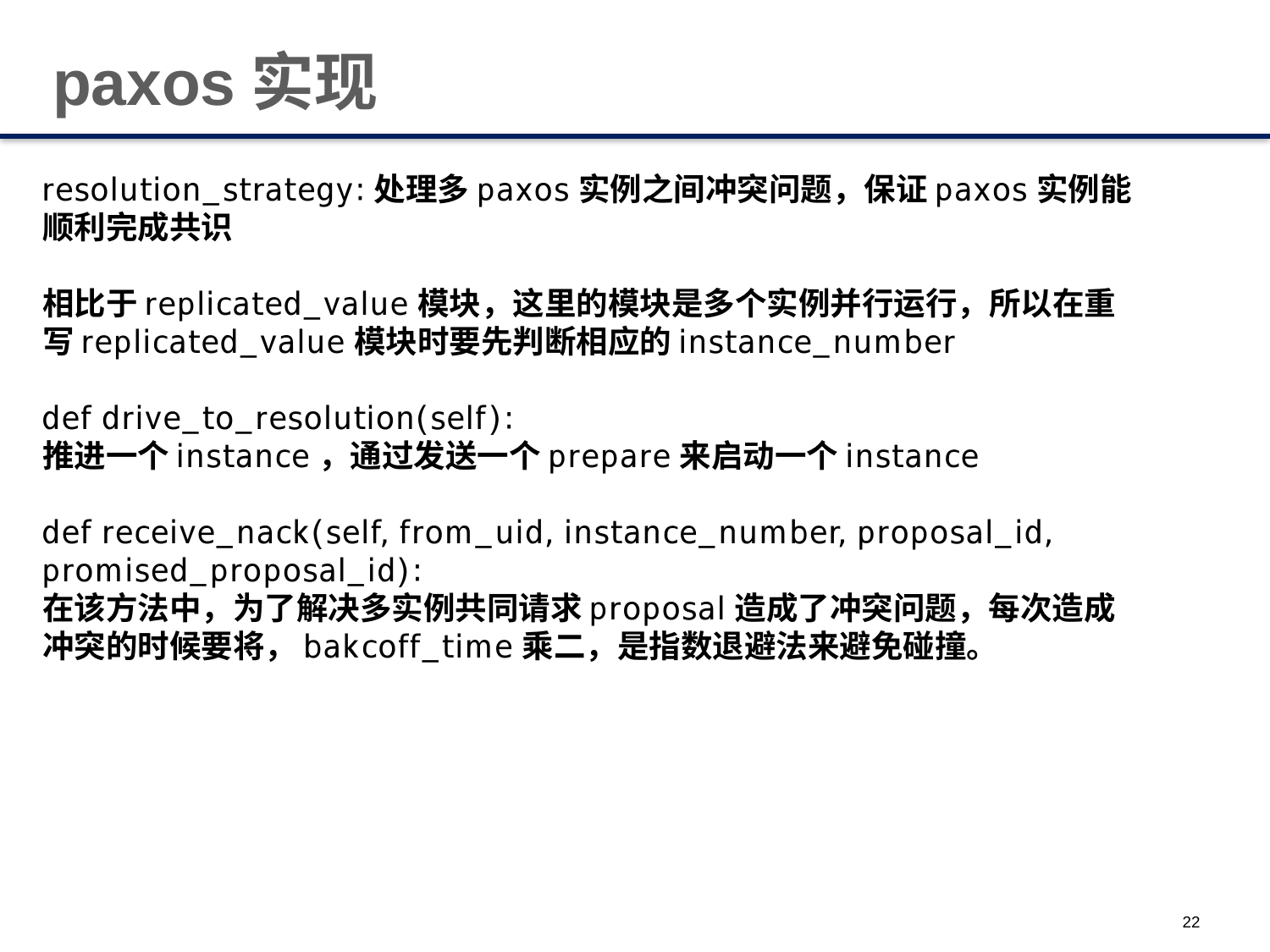

paxos实现
resolution_strategy:处理多paxos实例之间冲突问题，保证paxos实例能顺利完成共识

相比于replicated_value模块，这里的模块是多个实例并行运行，所以在重写replicated_value模块时要先判断相应的instance_number

def drive_to_resolution(self):
推进一个instance，通过发送一个prepare来启动一个instance

def receive_nack(self, from_uid, instance_number, proposal_id, promised_proposal_id):
在该方法中，为了解决多实例共同请求proposal造成了冲突问题，每次造成冲突的时候要将，bakcoff_time乘二，是指数退避法来避免碰撞。